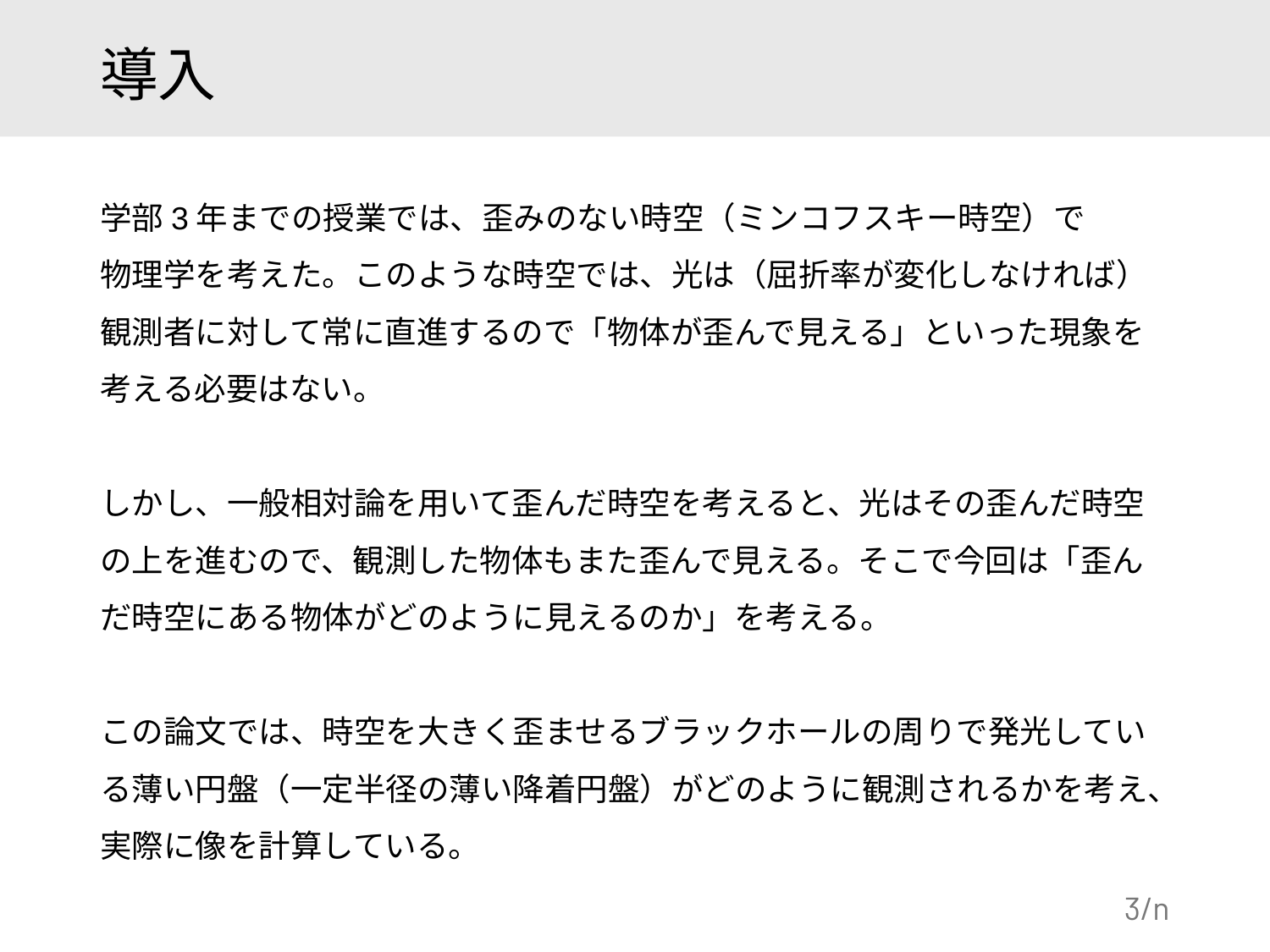

# 導入
学部3年までの授業では、歪みのない時空（ミンコフスキー時空）で
物理学を考えた。このような時空では、光は（屈折率が変化しなければ）観測者に対して常に直進するので「物体が歪んで見える」といった現象を考える必要はない。

しかし、一般相対論を用いて歪んだ時空を考えると、光はその歪んだ時空の上を進むので、観測した物体もまた歪んで見える。そこで今回は「歪んだ時空にある物体がどのように見えるのか」を考える。

この論文では、時空を大きく歪ませるブラックホールの周りで発光している薄い円盤（一定半径の薄い降着円盤）がどのように観測されるかを考え、実際に像を計算している。

3/n